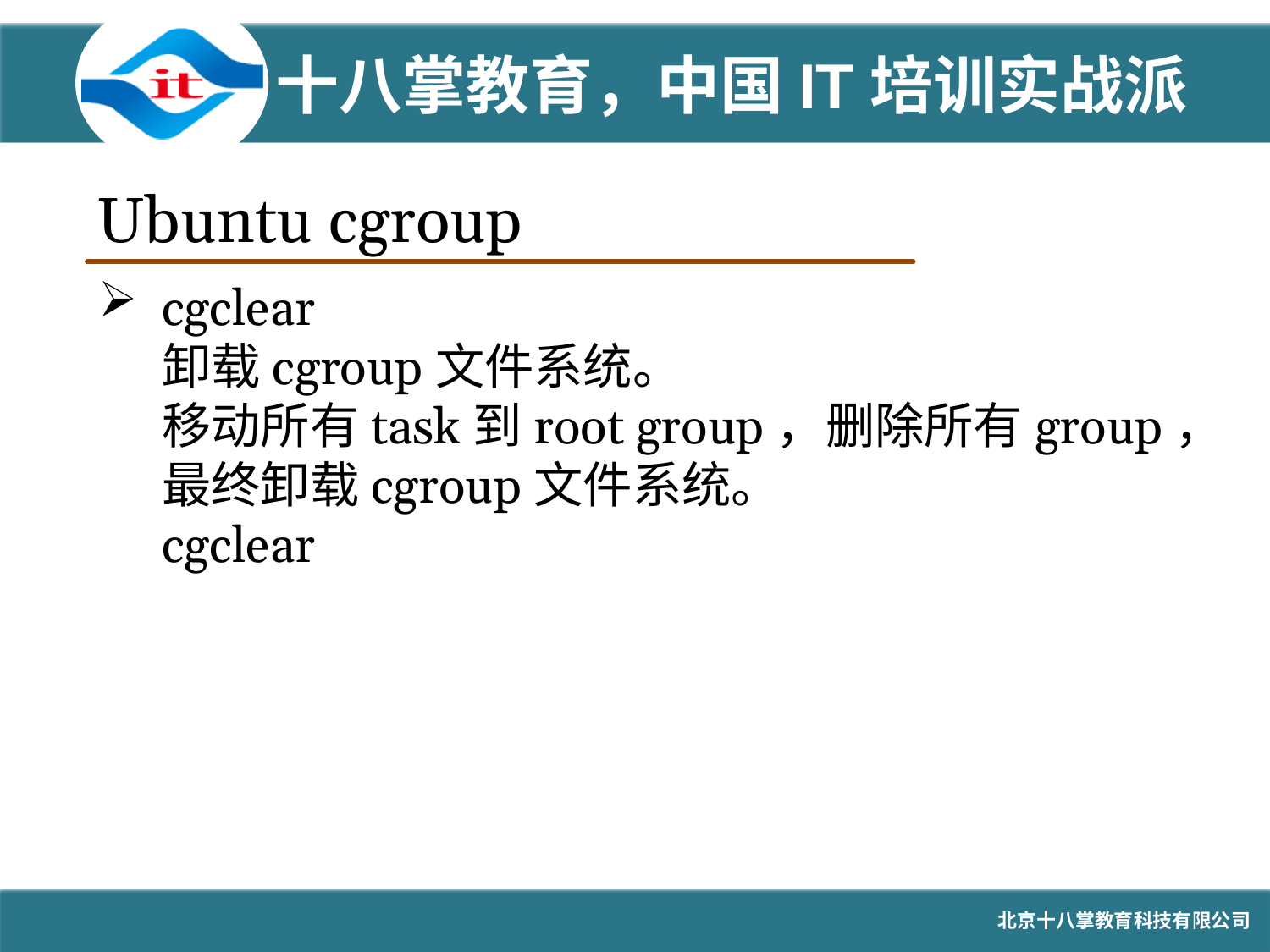

# Ubuntu cgroup
cgclear
卸载cgroup文件系统。
移动所有task到root group，删除所有group，最终卸载cgroup文件系统。
cgclear